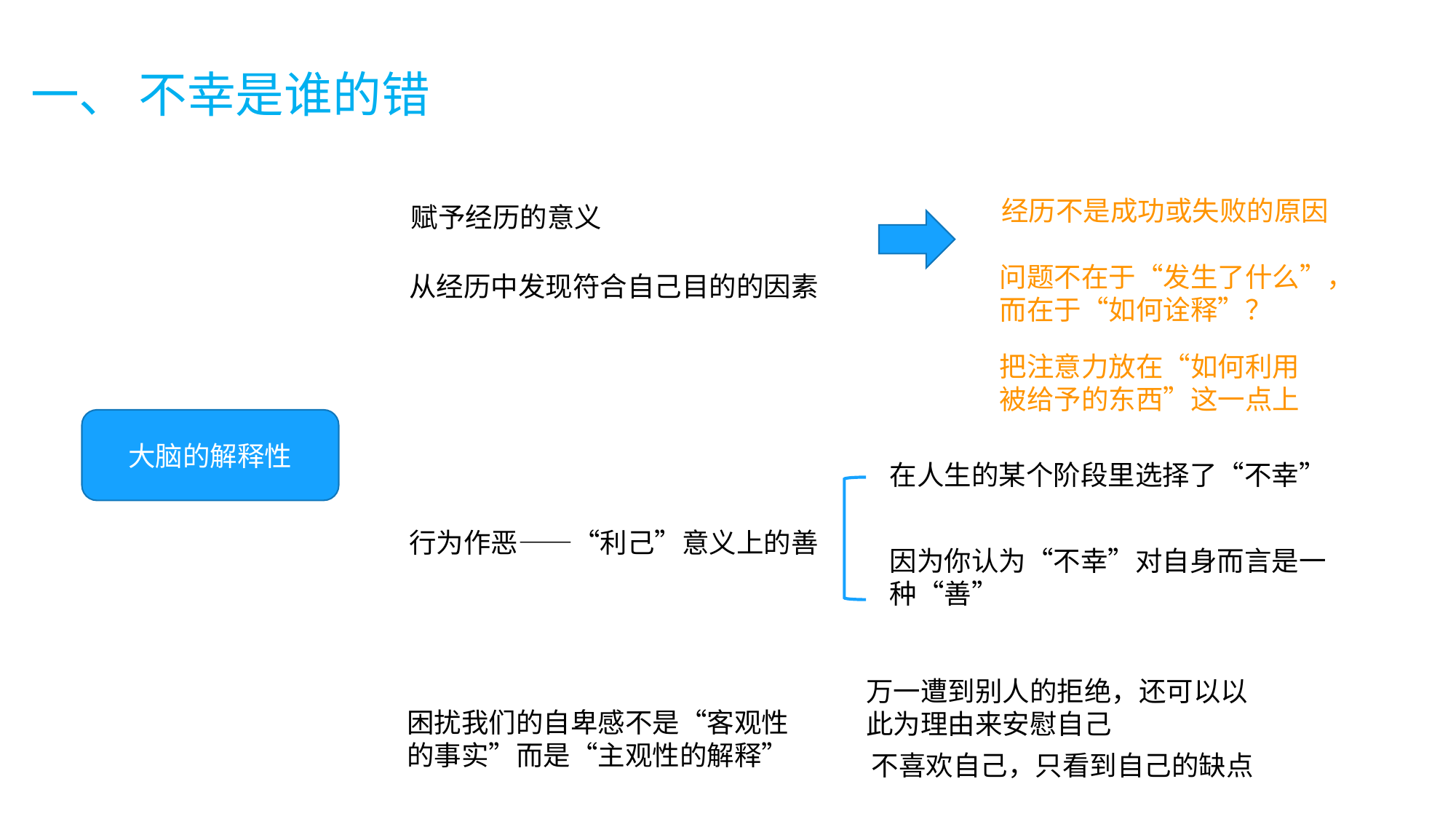

一、 不幸是谁的错
经历不是成功或失败的原因
赋予经历的意义

问题不在于“发生了什么”，而在于“如何诠释”？
从经历中发现符合自己目的的因素
把注意力放在“如何利用被给予的东西”这一点上
大脑的解释性
在人生的某个阶段里选择了“不幸”

行为作恶——“利己”意义上的善
因为你认为“不幸”对自身而言是一种“善”
万一遭到别人的拒绝，还可以以此为理由来安慰自己
困扰我们的自卑感不是“客观性的事实”而是“主观性的解释”
不喜欢自己，只看到自己的缺点